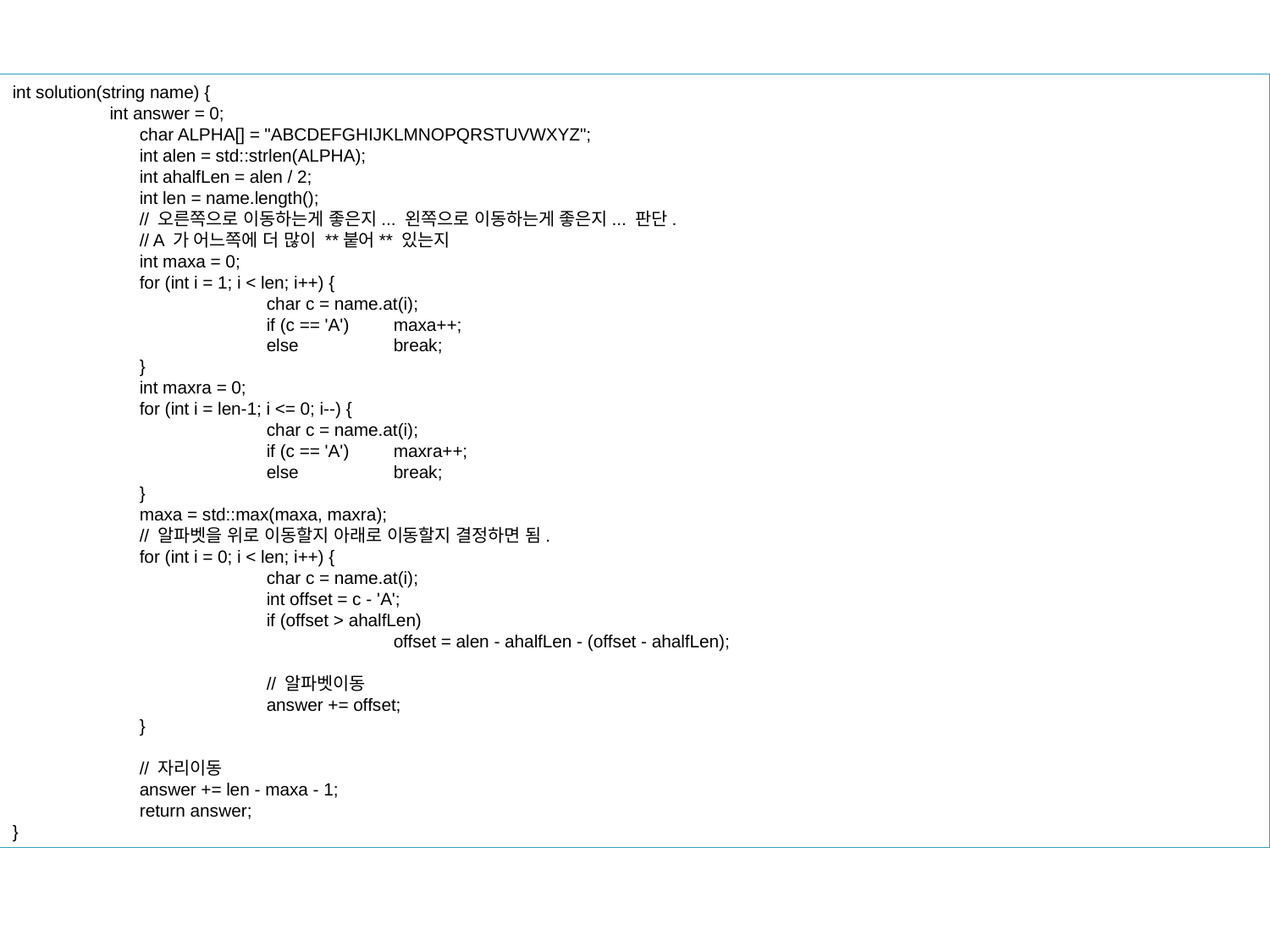

int solution(string name) {
                    int answer = 0;
	char ALPHA[] = "ABCDEFGHIJKLMNOPQRSTUVWXYZ";
	int alen = std::strlen(ALPHA);
	int ahalfLen = alen / 2;
	int len = name.length();
	// 오른쪽으로 이동하는게 좋은지... 왼쪽으로 이동하는게 좋은지... 판단.
	// A 가 어느쪽에 더 많이 **붙어** 있는지
	int maxa = 0;
	for (int i = 1; i < len; i++) {
		char c = name.at(i);
		if (c == 'A')	maxa++;
		else 	break;
	}
	int maxra = 0;
	for (int i = len-1; i <= 0; i--) {
		char c = name.at(i);
		if (c == 'A')	maxra++;
		else 	break;
	}
	maxa = std::max(maxa, maxra);
	// 알파벳을 위로 이동할지 아래로 이동할지 결정하면 됨.
	for (int i = 0; i < len; i++) {
		char c = name.at(i);
		int offset = c - 'A';
		if (offset > ahalfLen)
			offset = alen - ahalfLen - (offset - ahalfLen);

		// 알파벳이동
		answer += offset;
	}

	// 자리이동
	answer += len - maxa - 1;
	return answer;
}